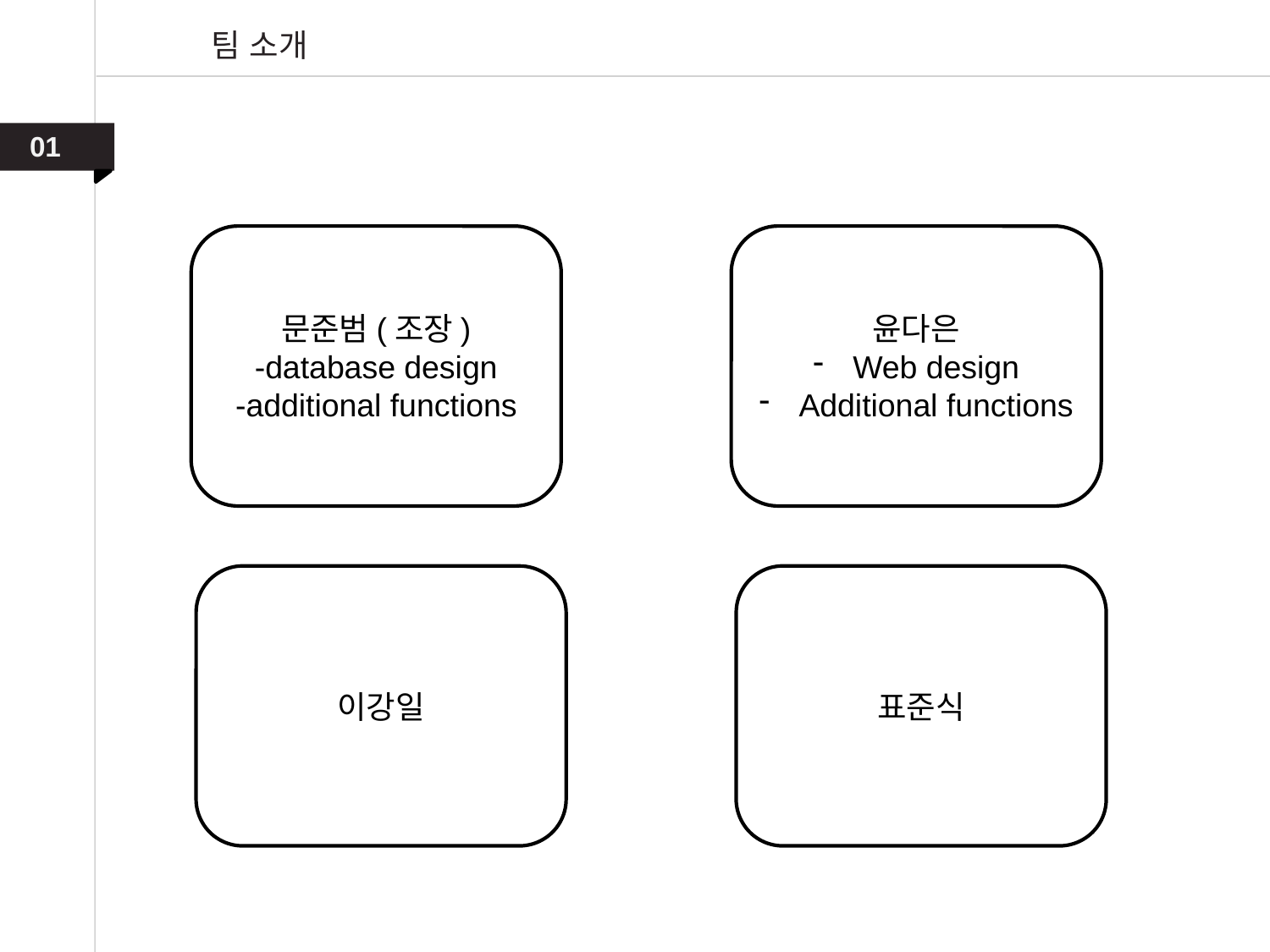

팀 소개
01

문준범(조장)
-database design
-additional functions
윤다은
Web design
Additional functions
이강일
표준식